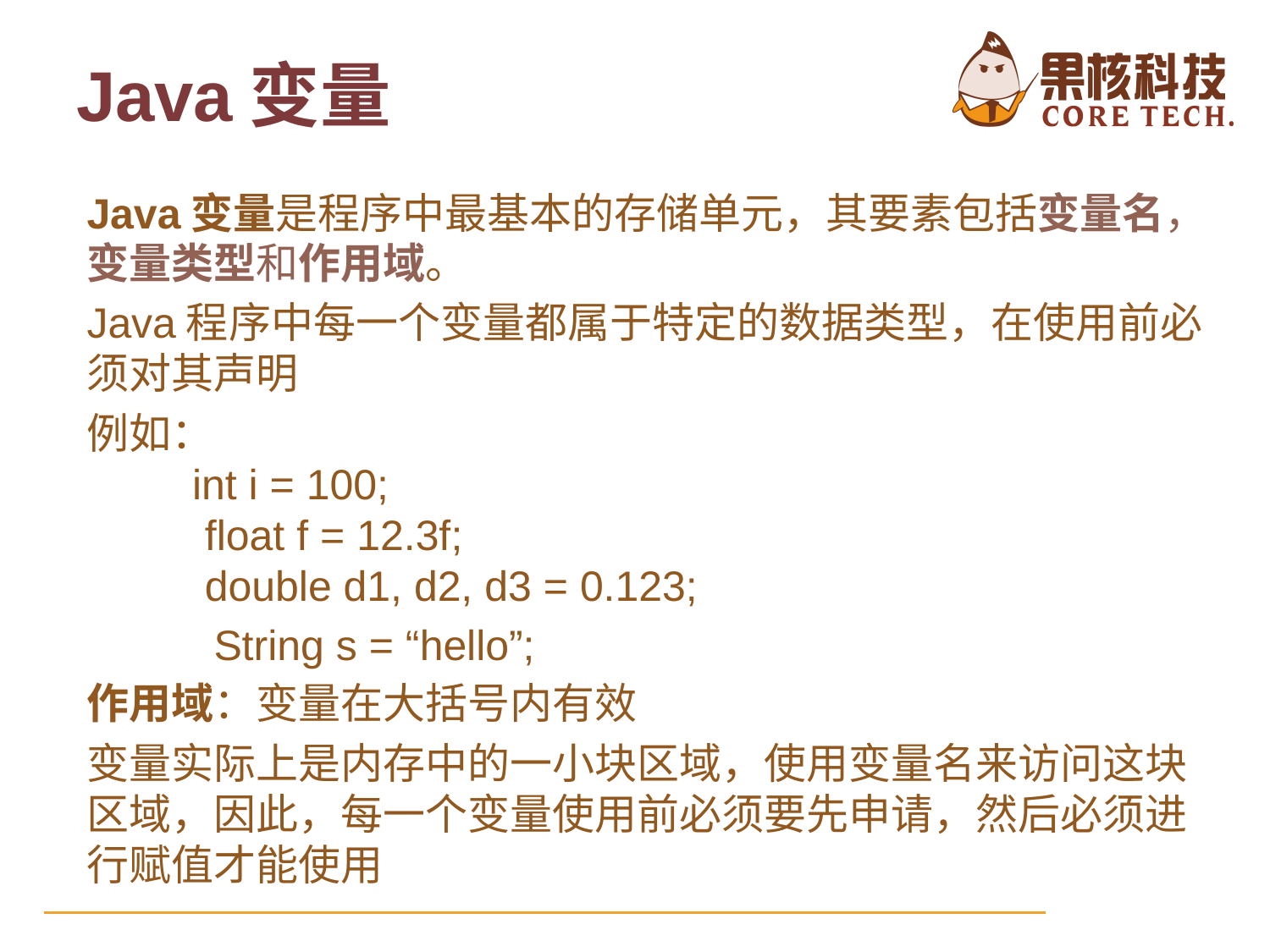

# Java变量
Java变量是程序中最基本的存储单元，其要素包括变量名，变量类型和作用域。
Java程序中每一个变量都属于特定的数据类型，在使用前必须对其声明
例如：
          int i = 100;
          float f = 12.3f;
          double d1, d2, d3 = 0.123;
String s = “hello”;
作用域：变量在大括号内有效
变量实际上是内存中的一小块区域，使用变量名来访问这块区域，因此，每一个变量使用前必须要先申请，然后必须进行赋值才能使用